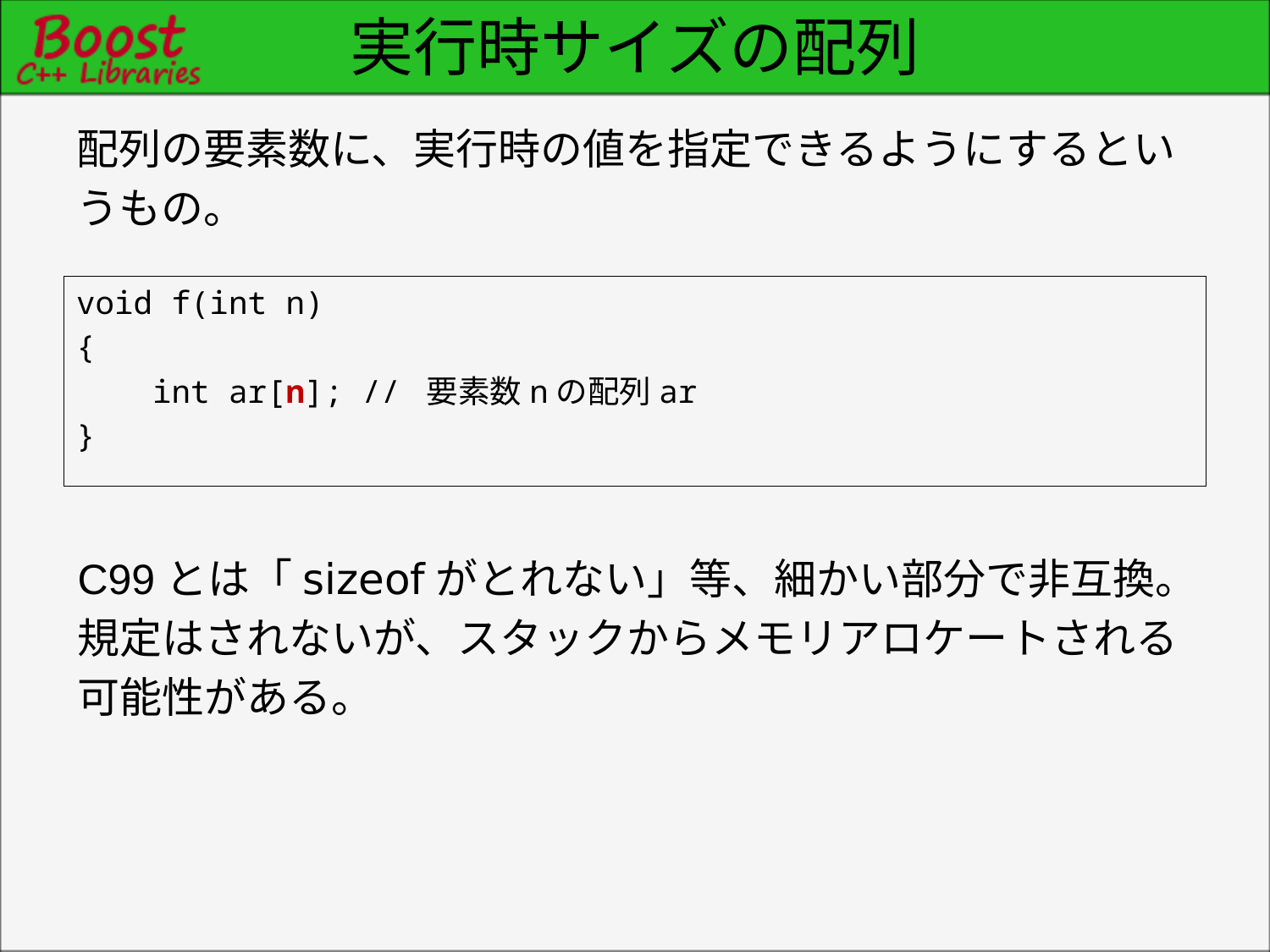

# 実行時サイズの配列
配列の要素数に、実行時の値を指定できるようにするとい
うもの。
void f(int n)
{
    int ar[n]; // 要素数nの配列ar
}
C99とは「sizeofがとれない」等、細かい部分で非互換。
規定はされないが、スタックからメモリアロケートされる
可能性がある。